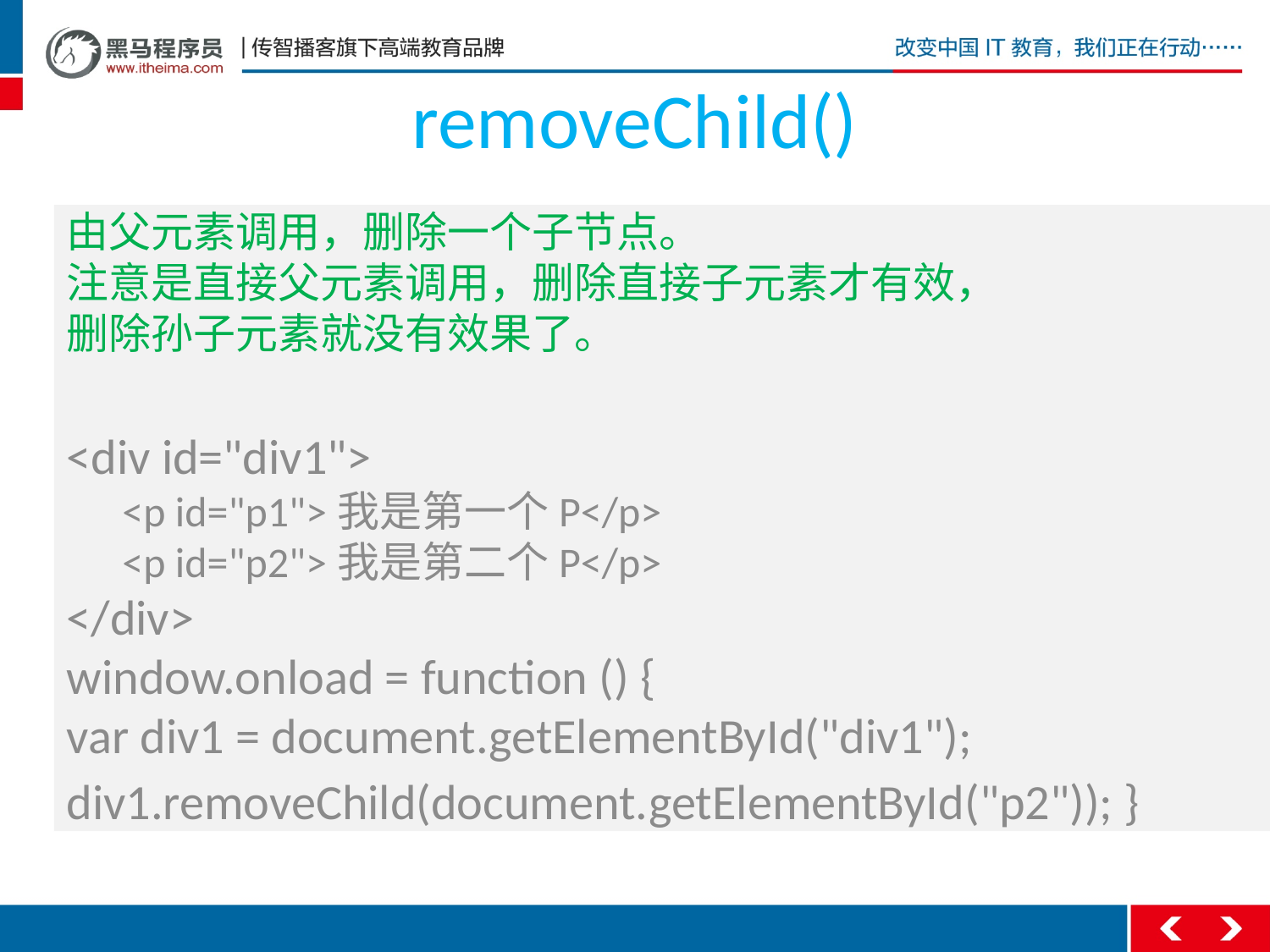

# removeChild()
由父元素调用，删除一个子节点。
注意是直接父元素调用，删除直接子元素才有效，
删除孙子元素就没有效果了。

<div id="div1">
<p id="p1">我是第一个P</p>
<p id="p2">我是第二个P</p>
</div>
window.onload = function () {
var div1 = document.getElementById("div1");
div1.removeChild(document.getElementById("p2")); }